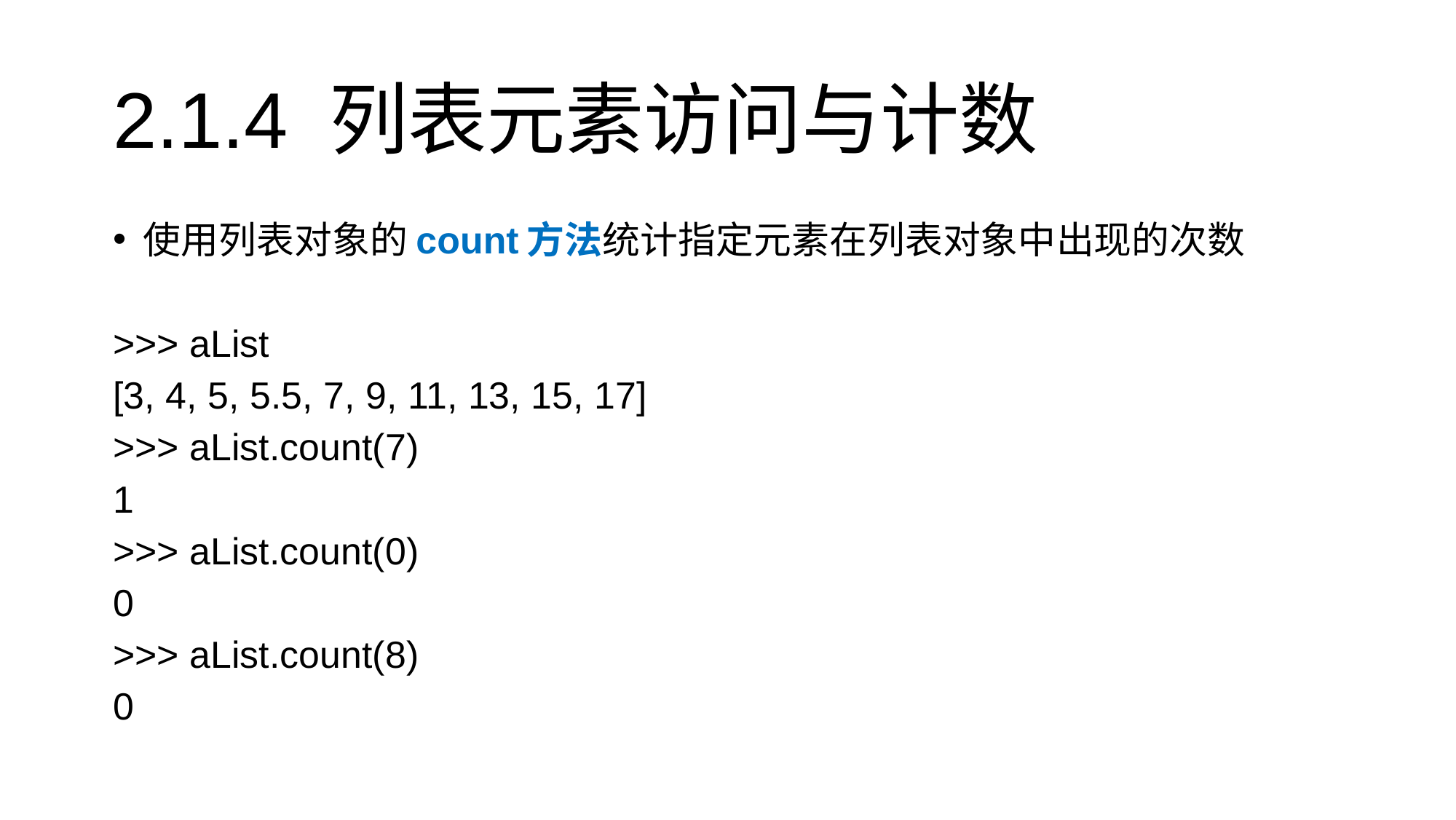

# 2.1.4 列表元素访问与计数
使用列表对象的count方法统计指定元素在列表对象中出现的次数

>>> aList
[3, 4, 5, 5.5, 7, 9, 11, 13, 15, 17]
>>> aList.count(7)
1
>>> aList.count(0)
0
>>> aList.count(8)
0